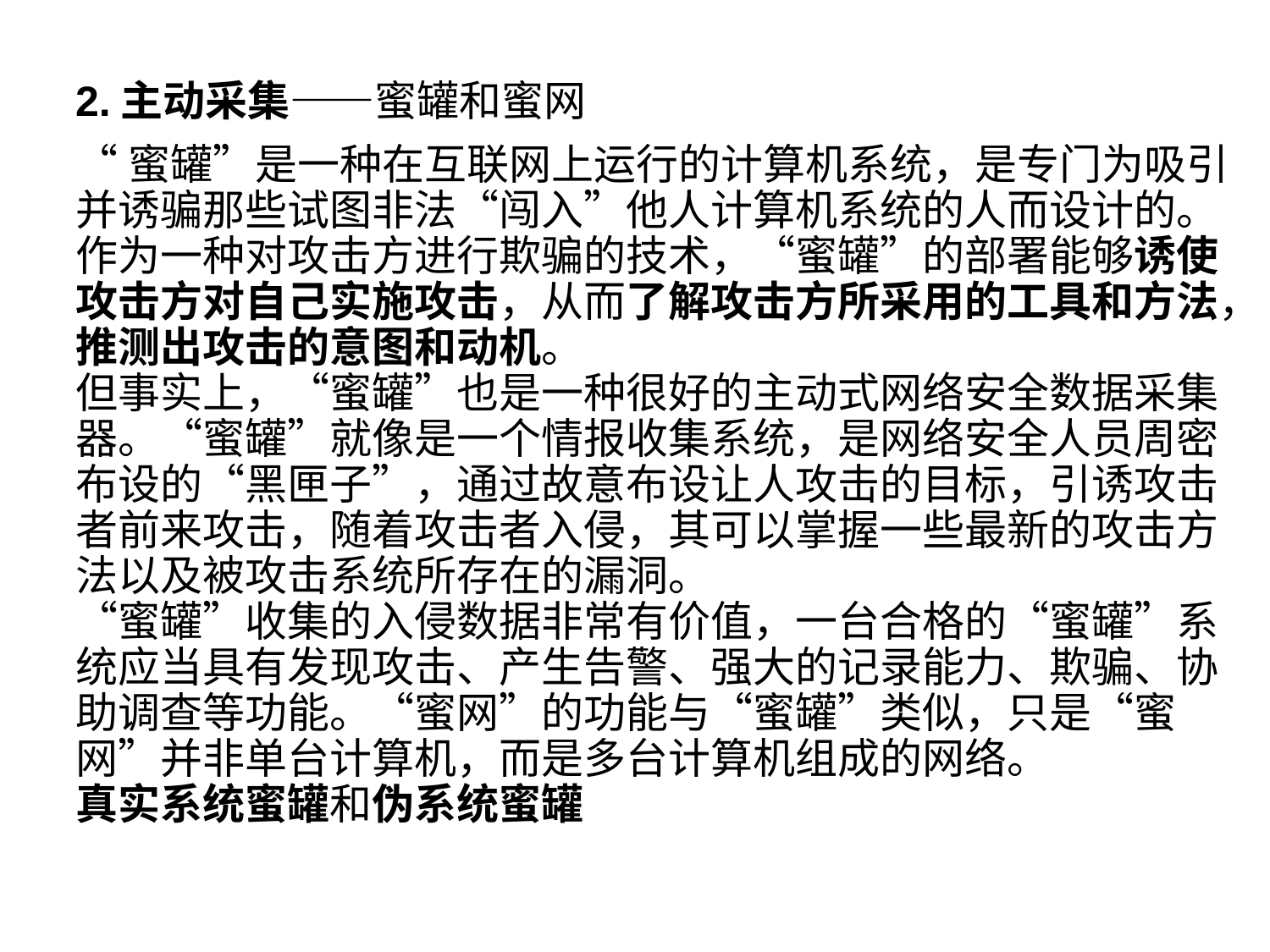

2.主动采集——蜜罐和蜜网
“蜜罐”是一种在互联网上运行的计算机系统，是专门为吸引并诱骗那些试图非法“闯入”他人计算机系统的人而设计的。作为一种对攻击方进行欺骗的技术，“蜜罐”的部署能够诱使攻击方对自己实施攻击，从而了解攻击方所采用的工具和方法，推测出攻击的意图和动机。
但事实上，“蜜罐”也是一种很好的主动式网络安全数据采集器。“蜜罐”就像是一个情报收集系统，是网络安全人员周密布设的“黑匣子”，通过故意布设让人攻击的目标，引诱攻击者前来攻击，随着攻击者入侵，其可以掌握一些最新的攻击方法以及被攻击系统所存在的漏洞。
“蜜罐”收集的入侵数据非常有价值，一台合格的“蜜罐”系统应当具有发现攻击、产生告警、强大的记录能力、欺骗、协助调查等功能。“蜜网”的功能与“蜜罐”类似，只是“蜜网”并非单台计算机，而是多台计算机组成的网络。
真实系统蜜罐和伪系统蜜罐